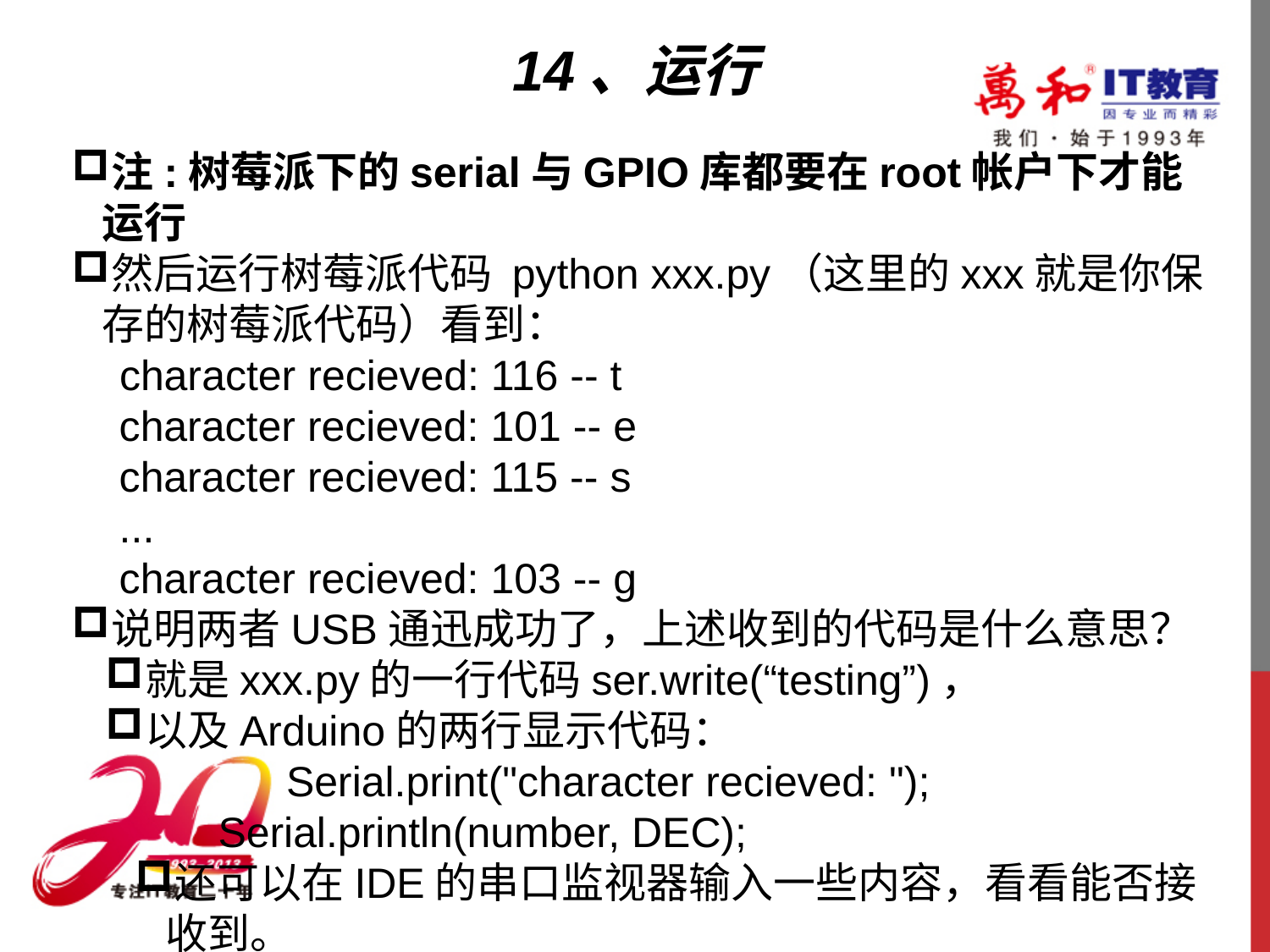

# 14、运行
注:树莓派下的serial与GPIO库都要在root帐户下才能运行
然后运行树莓派代码 python xxx.py（这里的xxx就是你保存的树莓派代码）看到：
    character recieved: 116 -- t
    character recieved: 101 -- e
    character recieved: 115 -- s
    ...
    character recieved: 103 -- g
说明两者USB通迅成功了，上述收到的代码是什么意思？
就是xxx.py的一行代码ser.write(“testing”)，
以及Arduino的两行显示代码：
	  Serial.print("character recieved: ");
       Serial.println(number, DEC);
还可以在IDE的串口监视器输入一些内容，看看能否接收到。